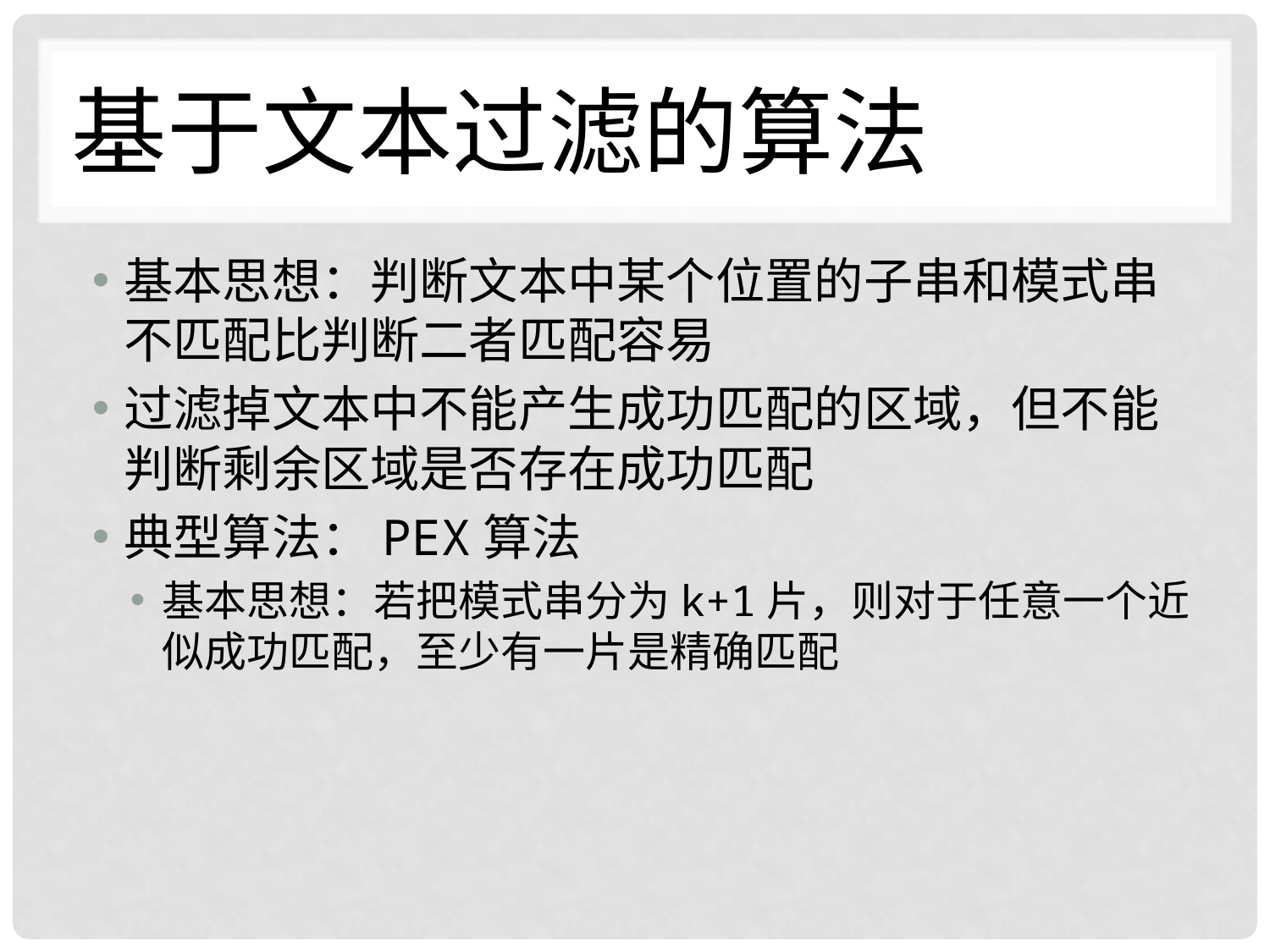

# 基于文本过滤的算法
基本思想：判断文本中某个位置的子串和模式串不匹配比判断二者匹配容易
过滤掉文本中不能产生成功匹配的区域，但不能判断剩余区域是否存在成功匹配
典型算法：PEX算法
基本思想：若把模式串分为k+1片，则对于任意一个近似成功匹配，至少有一片是精确匹配